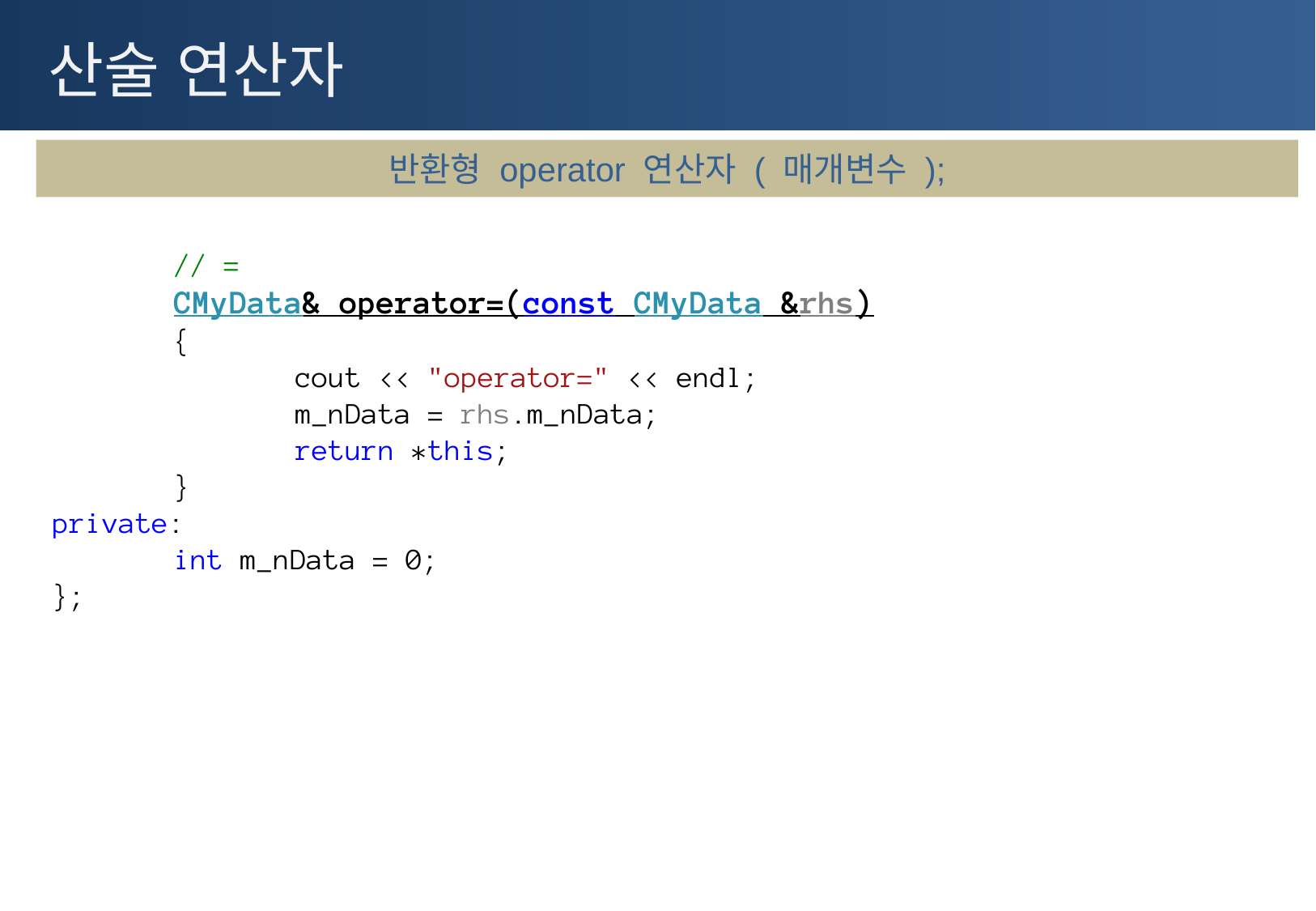

# 산술 연산자
반환형 operator 연산자 ( 매개변수 );
	// =
	CMyData& operator=(const CMyData &rhs)
	{
		cout << "operator=" << endl;
		m_nData = rhs.m_nData;
		return *this;
	}
private:
	int m_nData = 0;
};